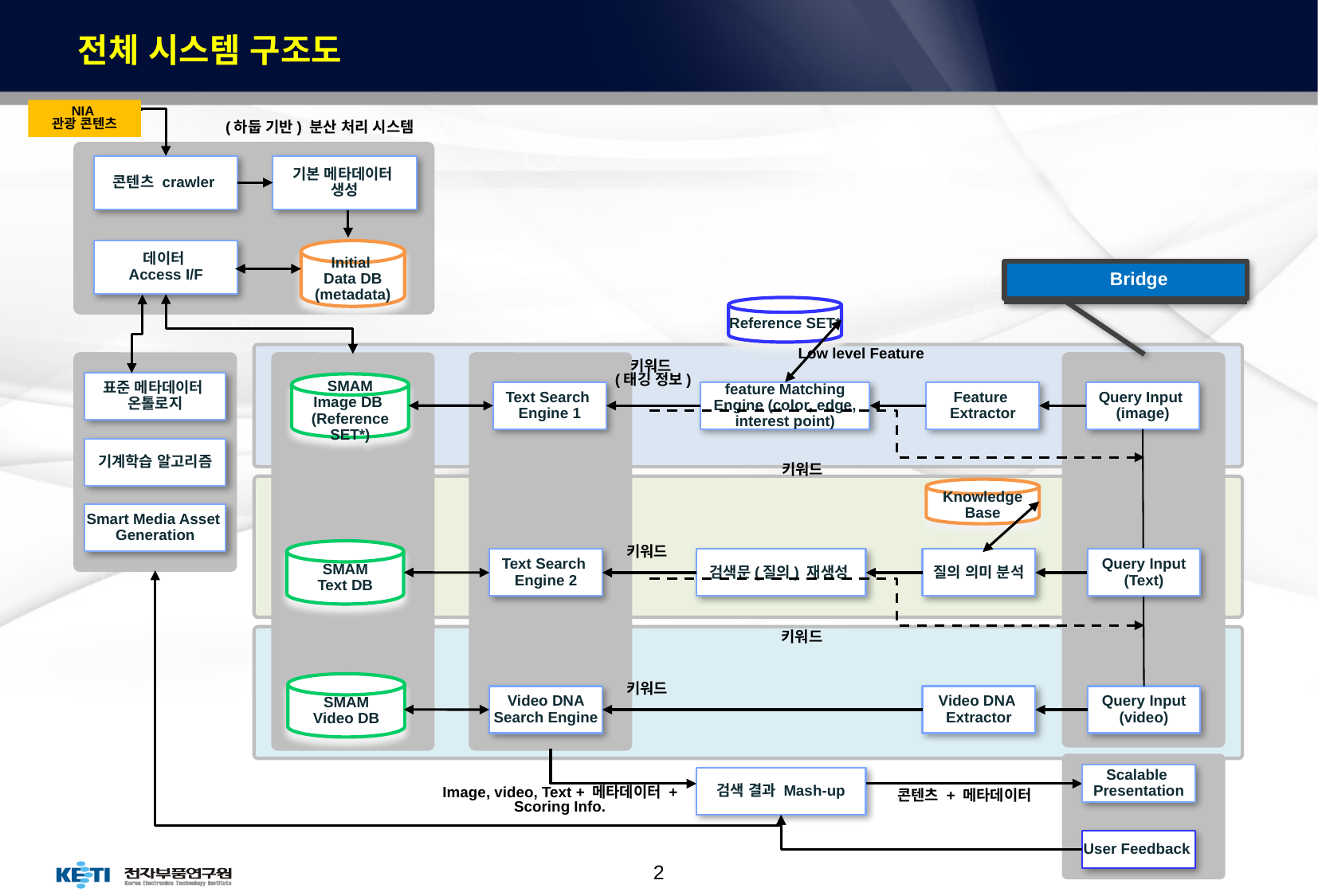

# 전체 시스템 구조도
NIA
관광 콘텐츠
(하둡 기반) 분산 처리 시스템

콘텐츠 crawler
기본 메타데이터
생성

데이터
Access I/F
Initial
Data DB
(metadata)
Bridge
Reference SET*
Low level Feature

키워드
(태깅 정보)

표준 메타데이터
온톨로지
SMAM
Image DB
(Reference SET*)
Text Search
Engine 1
feature Matching Engine (color, edge, interest point)
Feature
Extractor
Query Input
(image)
기계학습 알고리즘
키워드

Knowledge Base
Smart Media Asset
Generation
키워드
SMAM
Text DB
Text Search
Engine 2
검색문(질의) 재생성
질의 의미 분석
Query Input
(Text)
키워드

SMAM
Video DB
키워드
Video DNA Search Engine
Video DNA
Extractor
Query Input
(video)

Scalable
Presentation
검색 결과 Mash-up
Image, video, Text + 메타데이터 +
Scoring Info.
콘텐츠 + 메타데이터
User Feedback